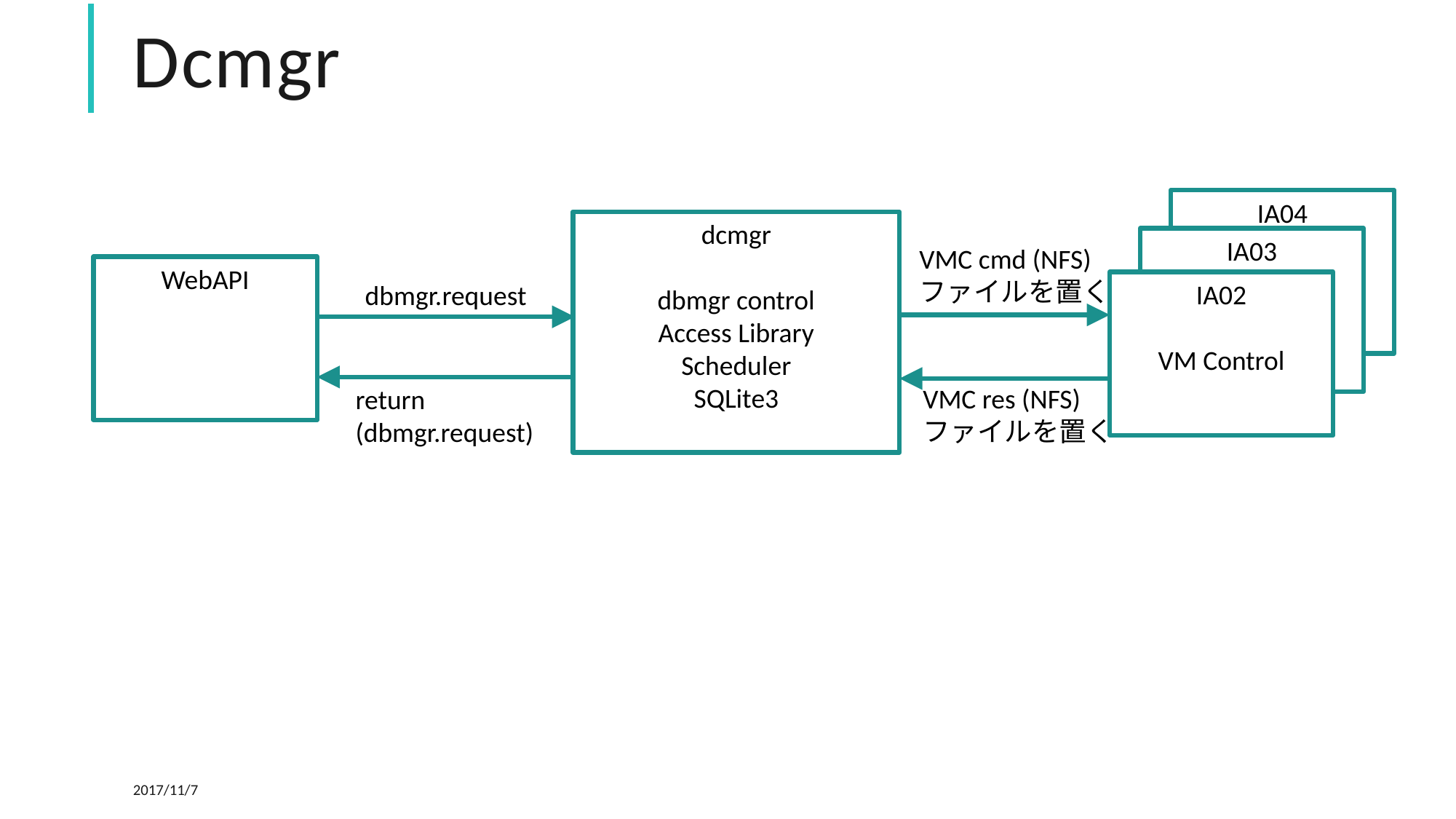

# Dcmgr
IA04
dcmgr

dbmgr control
Access Library
Scheduler
SQLite3

IA03
VMC cmd (NFS)
ファイルを置く
WebAPI
IA02

VM Control
dbmgr.request
VMC res (NFS)
ファイルを置く
return (dbmgr.request)
2017/11/7